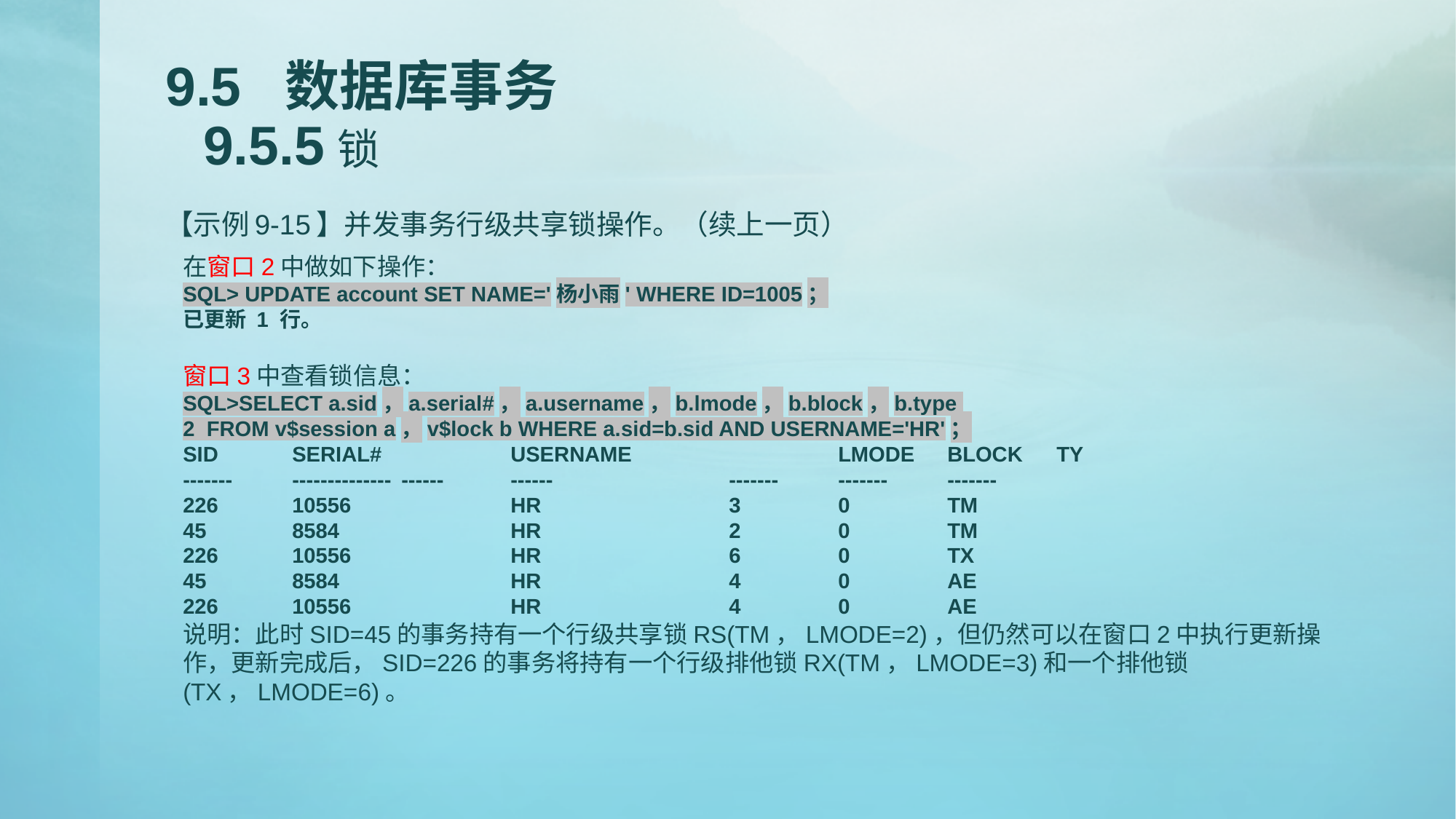

# 9.5  数据库事务 9.5.5锁
【示例9-15】并发事务行级共享锁操作。（续上一页）
在窗口2中做如下操作：
SQL> UPDATE account SET NAME='杨小雨' WHERE ID=1005；
已更新 1 行。

窗口3中查看锁信息：
SQL>SELECT a.sid，a.serial#，a.username，b.lmode，b.block，b.type
2  FROM v$session a，v$lock b WHERE a.sid=b.sid AND USERNAME='HR'；
SID	SERIAL#		USERNAME		LMODE	BLOCK	TY
-------	--------------	------	------		-------	------- 	-------
226 	10556		HR		3	0	TM
45	8584		HR		2	0	TM
226	10556		HR		6	0	TX
45	8584		HR		4	0	AE
226	10556		HR		4	0	AE
说明：此时SID=45的事务持有一个行级共享锁RS(TM，LMODE=2)，但仍然可以在窗口2中执行更新操作，更新完成后，SID=226的事务将持有一个行级排他锁RX(TM，LMODE=3)和一个排他锁(TX，LMODE=6)。